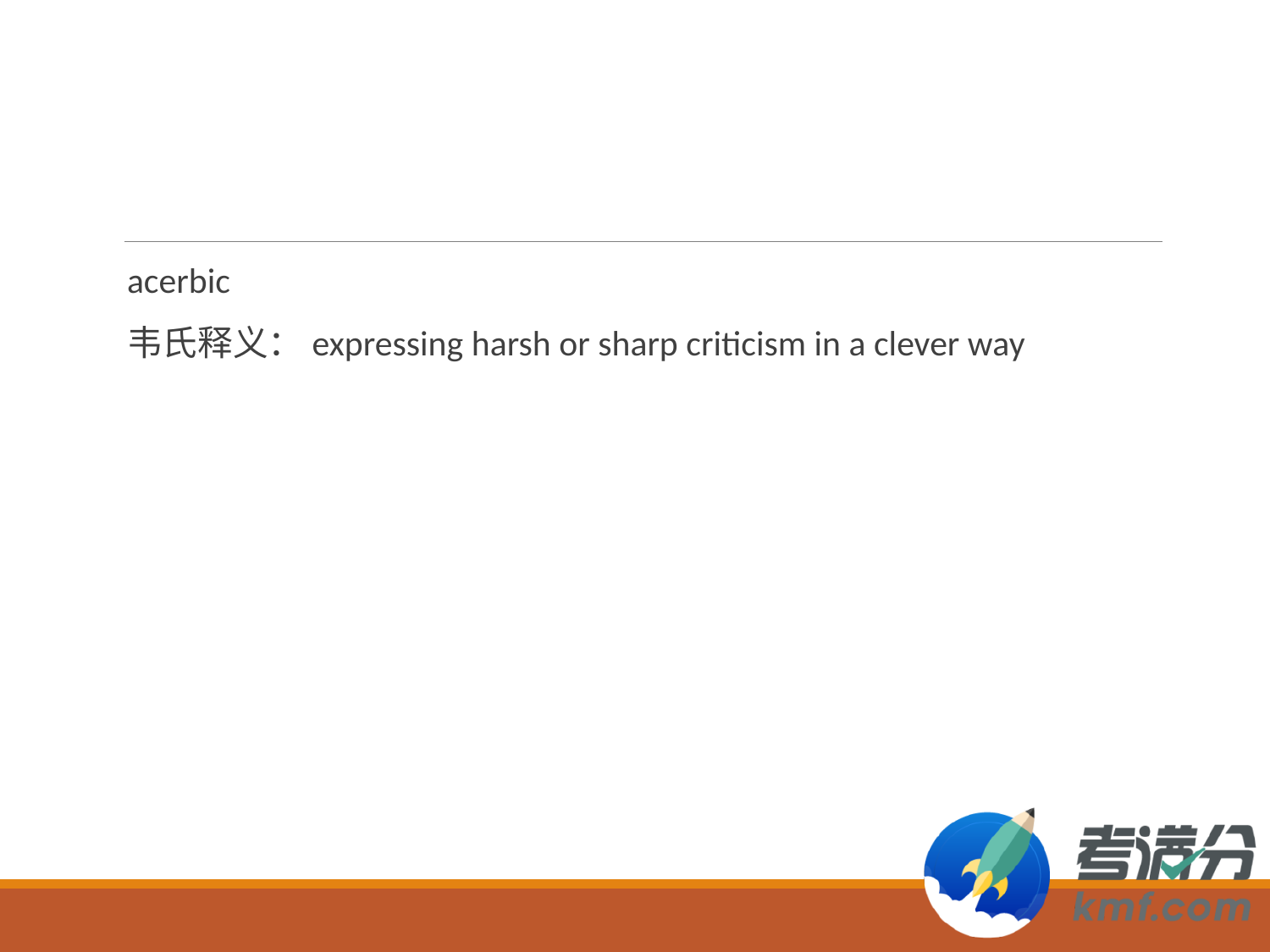

acerbic
韦氏释义：expressing harsh or sharp criticism in a clever way